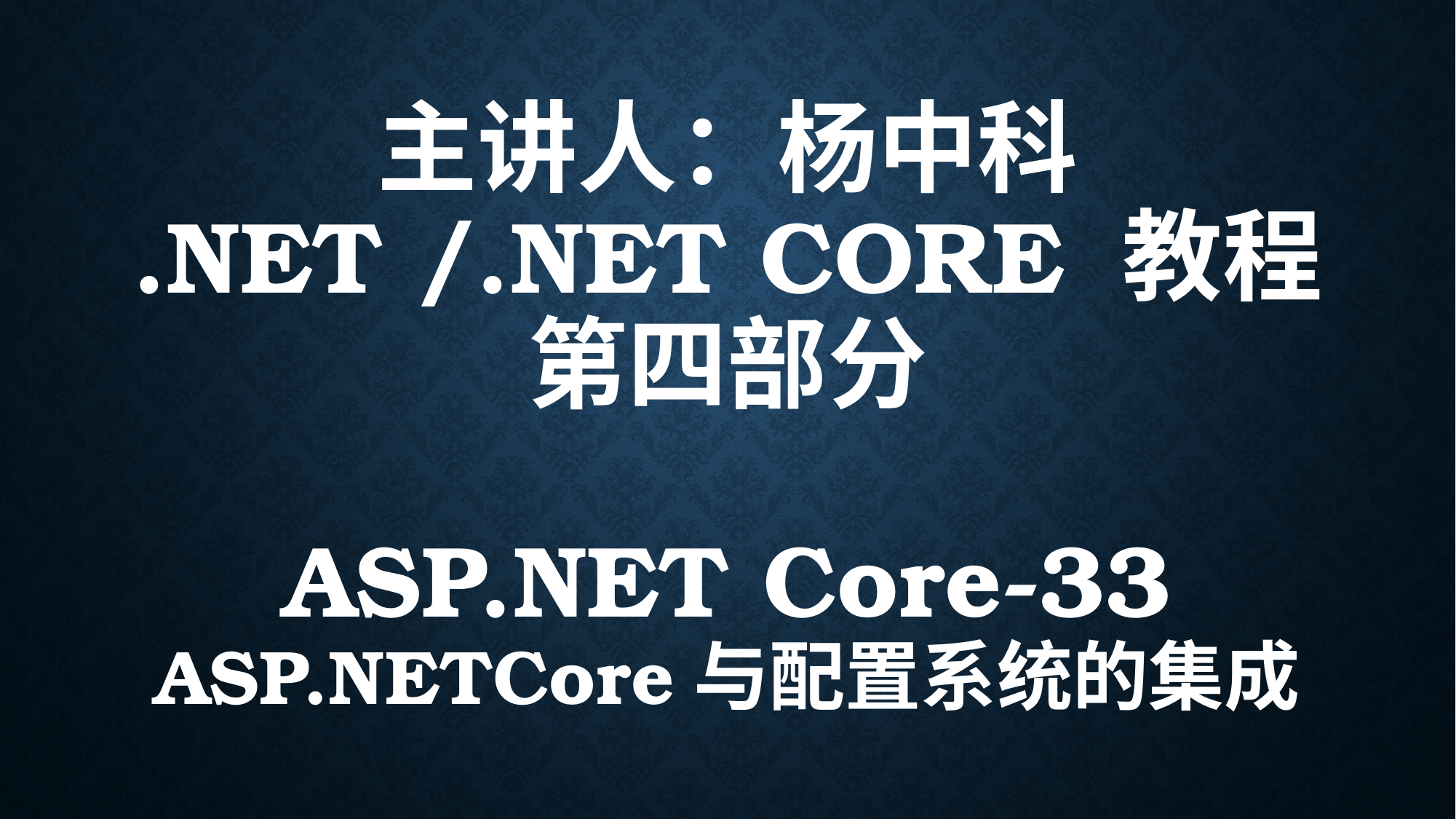

# 主讲人：杨中科 .NET /.NET Core 教程 第四部分 ASP.NET Core-33 ASP.NETCore与配置系统的集成